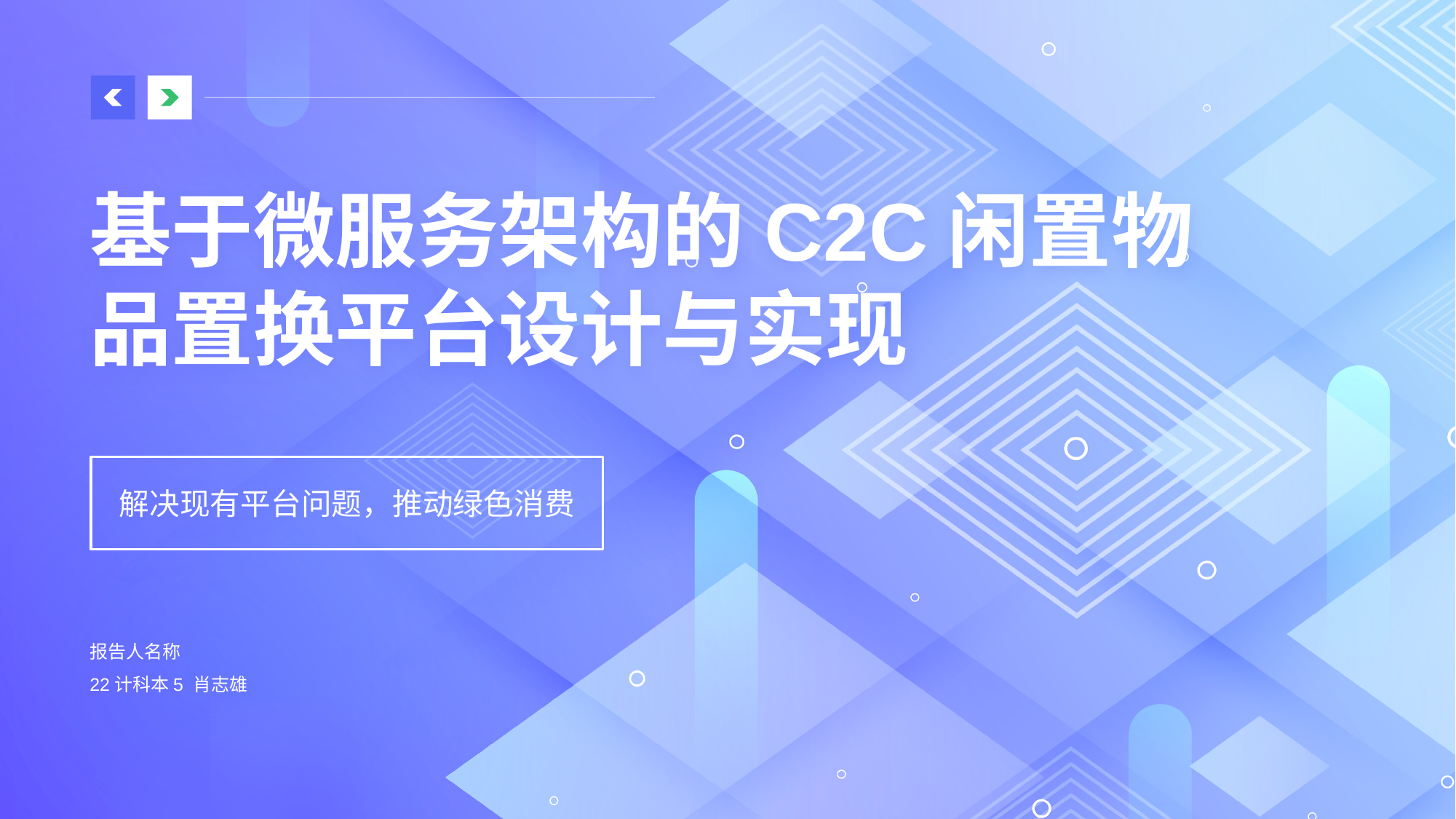

# 基于微服务架构的C2C闲置物品置换平台设计与实现
解决现有平台问题，推动绿色消费
报告人名称
22计科本5 肖志雄